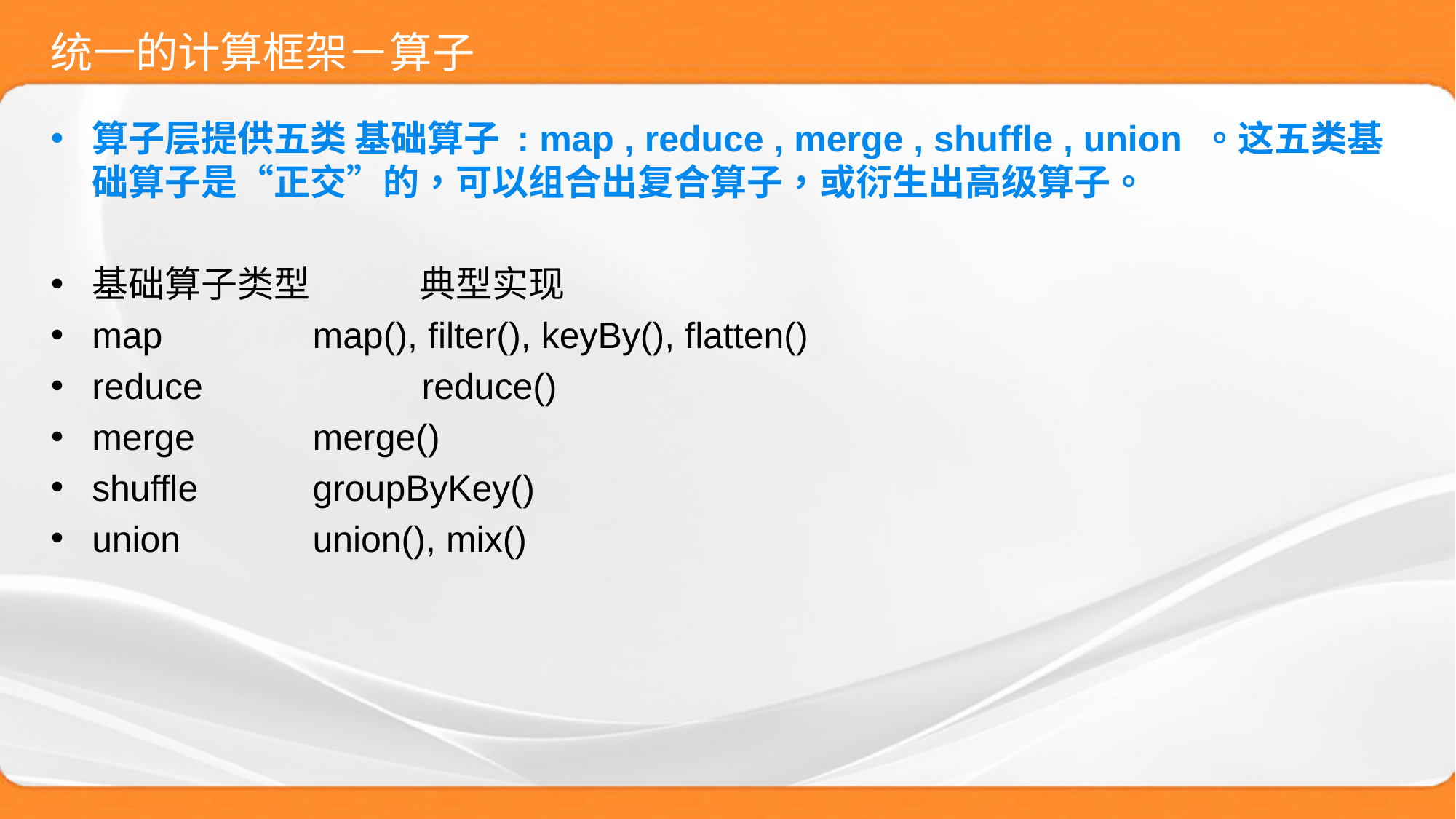

# 统一的计算框架－算子
算子层提供五类 基础算子 : map , reduce , merge , shuffle , union 。这五类基础算子是“正交”的，可以组合出复合算子，或衍生出高级算子。

基础算子类型	典型实现
map	           map(), filter(), keyBy(), flatten()
reduce	           reduce()
merge	           merge()
shuffle	           groupByKey()
union	           union(), mix()